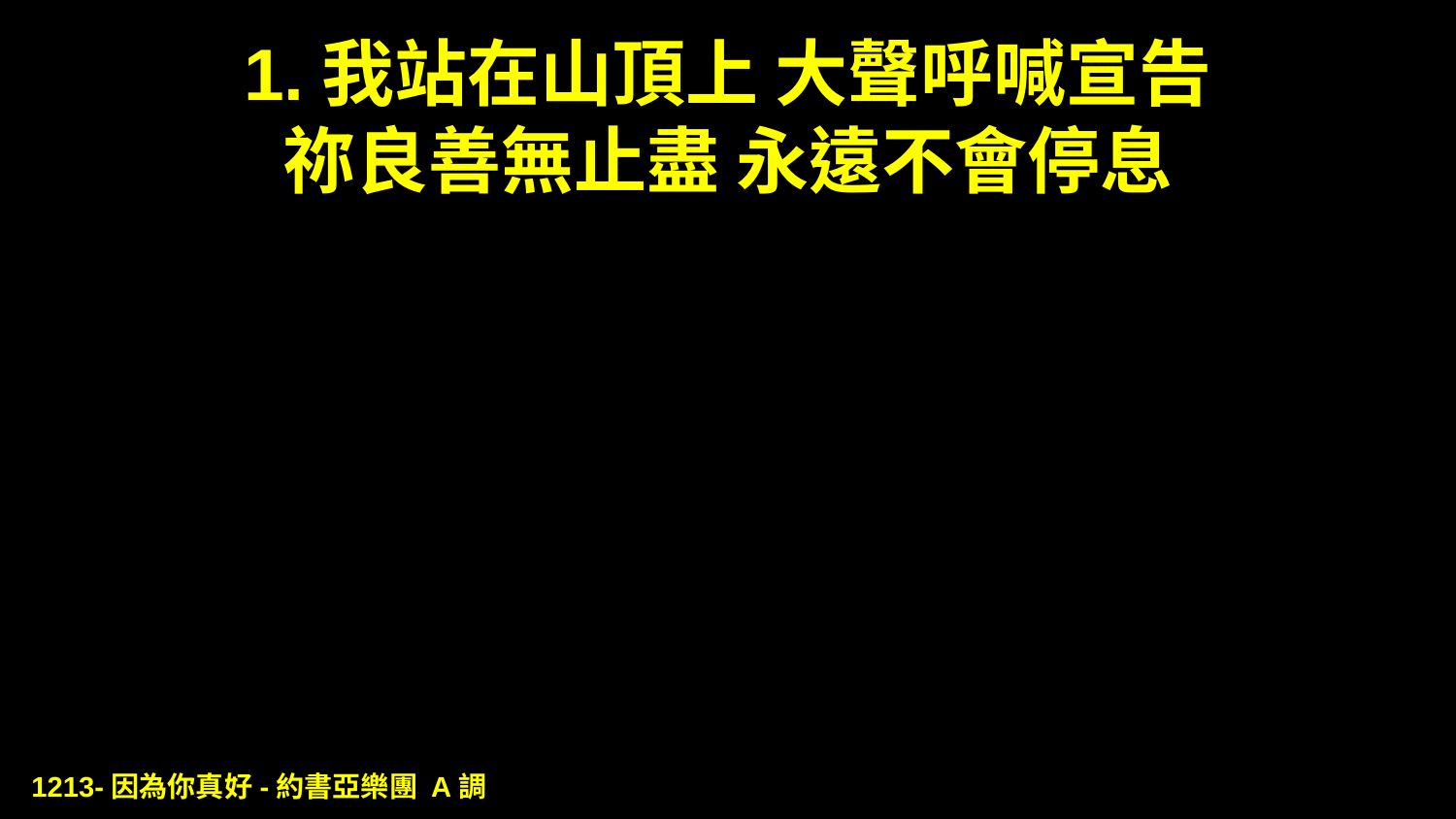

# 1.我站在山頂上 大聲呼喊宣告 祢良善無止盡 永遠不會停息
1213-因為你真好-約書亞樂團 A調